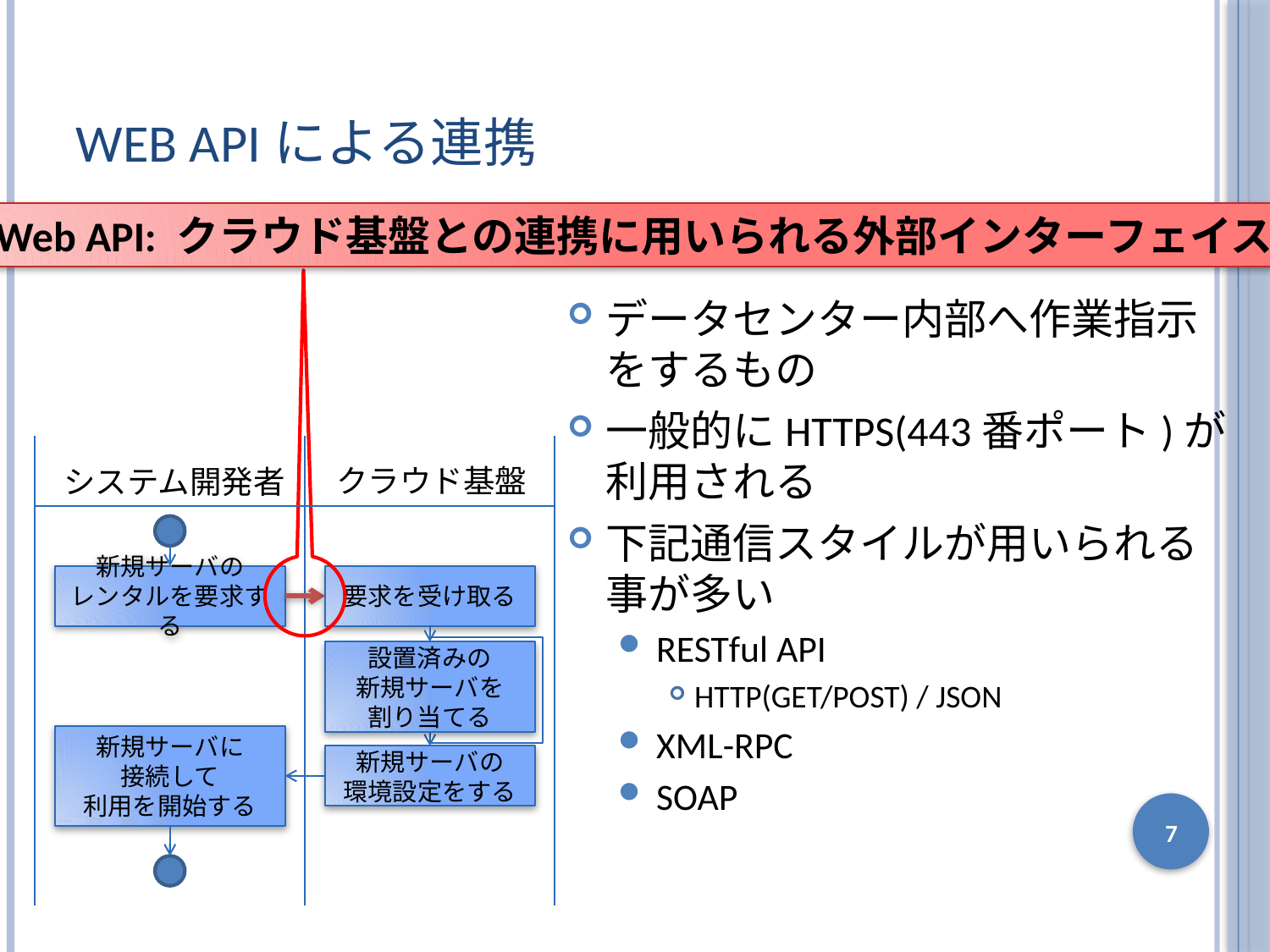

# Web APIによる連携
Web API: クラウド基盤との連携に用いられる外部インターフェイス
データセンター内部へ作業指示をするもの
一般的にHTTPS(443番ポート)が利用される
下記通信スタイルが用いられる事が多い
RESTful API
HTTP(GET/POST) / JSON
XML-RPC
SOAP
クラウド基盤
システム開発者

新規サーバの
レンタルを要求する
要求を受け取る
設置済みの
新規サーバを
割り当てる
新規サーバに
接続して
利用を開始する
新規サーバの
環境設定をする
7